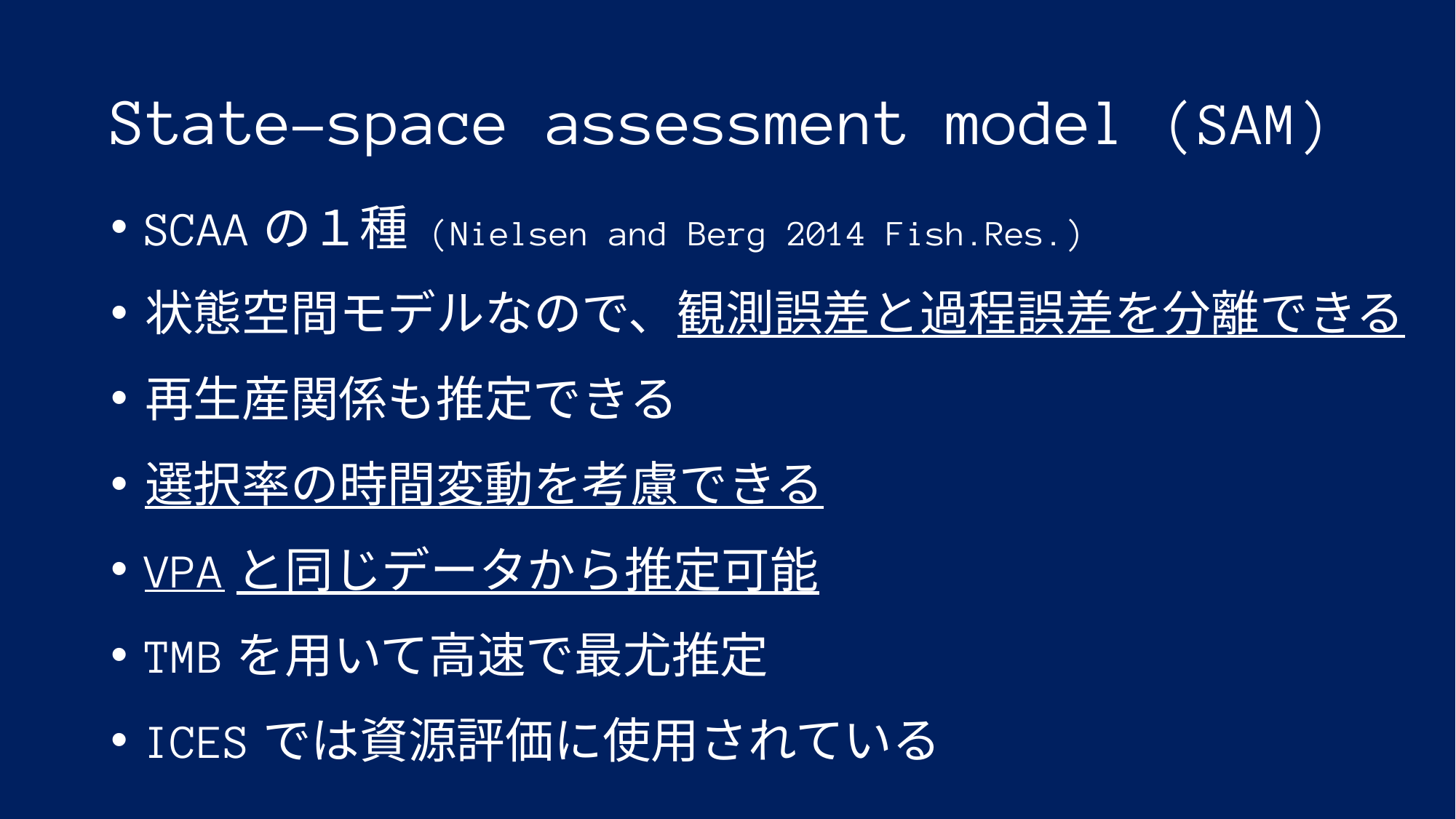

# State-space assessment model (SAM)
SCAAの１種 (Nielsen and Berg 2014 Fish.Res.)
状態空間モデルなので、観測誤差と過程誤差を分離できる
再生産関係も推定できる
選択率の時間変動を考慮できる
VPAと同じデータから推定可能
TMBを用いて高速で最尤推定
ICESでは資源評価に使用されている